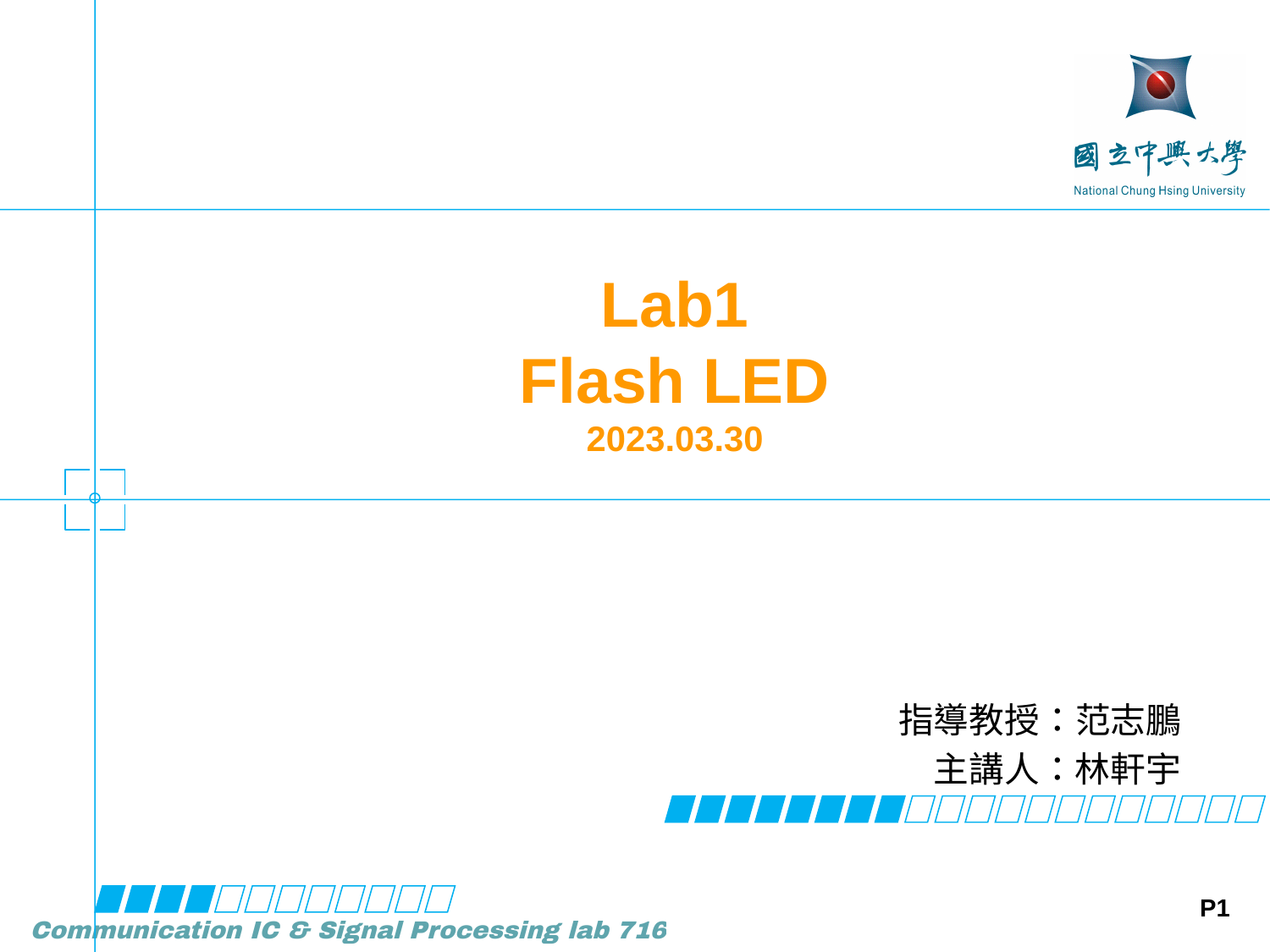

# Lab1 Flash LED 2023.03.30

指導教授：范志鵬
主講人：林軒宇